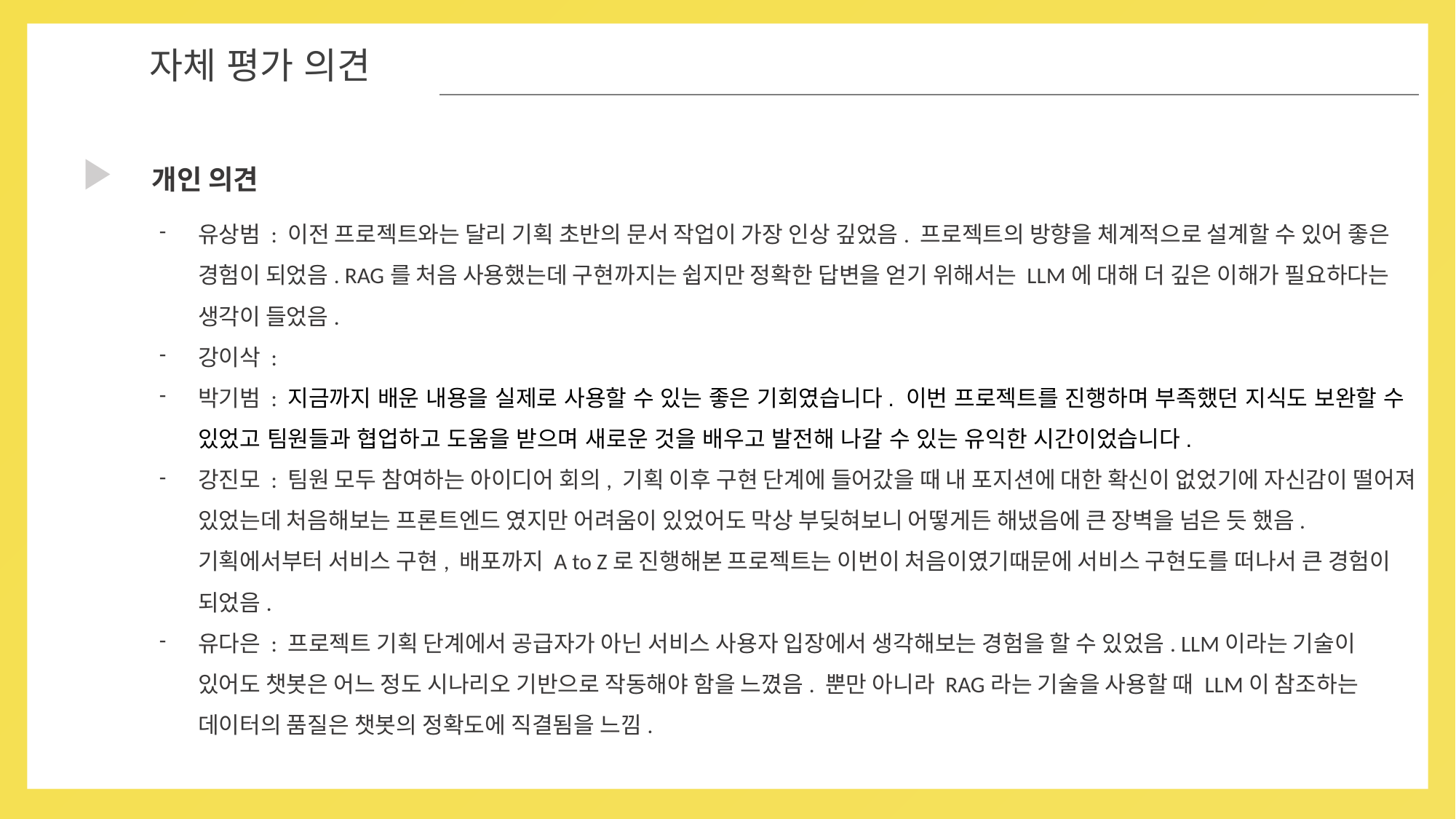

05
자체 평가 의견
▶
개인 의견
유상범 : 이전 프로젝트와는 달리 기획 초반의 문서 작업이 가장 인상 깊었음. 프로젝트의 방향을 체계적으로 설계할 수 있어 좋은 경험이 되었음. RAG를 처음 사용했는데 구현까지는 쉽지만 정확한 답변을 얻기 위해서는 LLM에 대해 더 깊은 이해가 필요하다는 생각이 들었음.
강이삭 :
박기범 : 지금까지 배운 내용을 실제로 사용할 수 있는 좋은 기회였습니다. 이번 프로젝트를 진행하며 부족했던 지식도 보완할 수 있었고 팀원들과 협업하고 도움을 받으며 새로운 것을 배우고 발전해 나갈 수 있는 유익한 시간이었습니다.
강진모 : 팀원 모두 참여하는 아이디어 회의, 기획 이후 구현 단계에 들어갔을 때 내 포지션에 대한 확신이 없었기에 자신감이 떨어져 있었는데 처음해보는 프론트엔드 였지만 어려움이 있었어도 막상 부딪혀보니 어떻게든 해냈음에 큰 장벽을 넘은 듯 했음. 기획에서부터 서비스 구현, 배포까지 A to Z로 진행해본 프로젝트는 이번이 처음이였기때문에 서비스 구현도를 떠나서 큰 경험이 되었음.
유다은 : 프로젝트 기획 단계에서 공급자가 아닌 서비스 사용자 입장에서 생각해보는 경험을 할 수 있었음. LLM이라는 기술이 있어도 챗봇은 어느 정도 시나리오 기반으로 작동해야 함을 느꼈음. 뿐만 아니라 RAG라는 기술을 사용할 때 LLM이 참조하는 데이터의 품질은 챗봇의 정확도에 직결됨을 느낌.